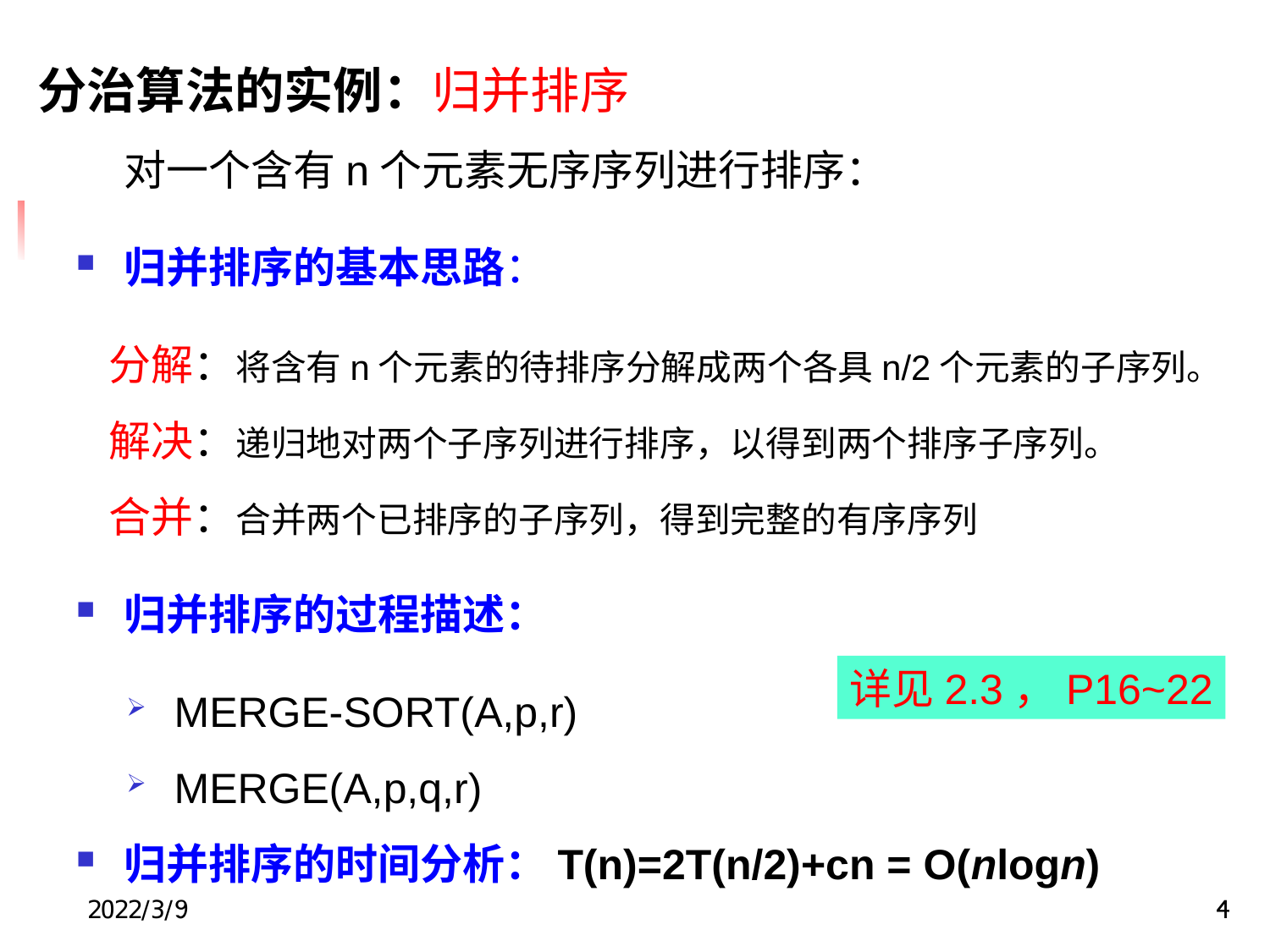

分治算法的实例：归并排序
        对一个含有n个元素无序序列进行排序：
归并排序的基本思路：
        分解：将含有n个元素的待排序分解成两个各具n/2个元素的子序列。
        解决：递归地对两个子序列进行排序，以得到两个排序子序列。
        合并：合并两个已排序的子序列，得到完整的有序序列
归并排序的过程描述：
MERGE-SORT(A,p,r)
MERGE(A,p,q,r)
归并排序的时间分析：T(n)=2T(n/2)+cn = O(nlogn)
详见2.3，P16~22
2022/3/9
4